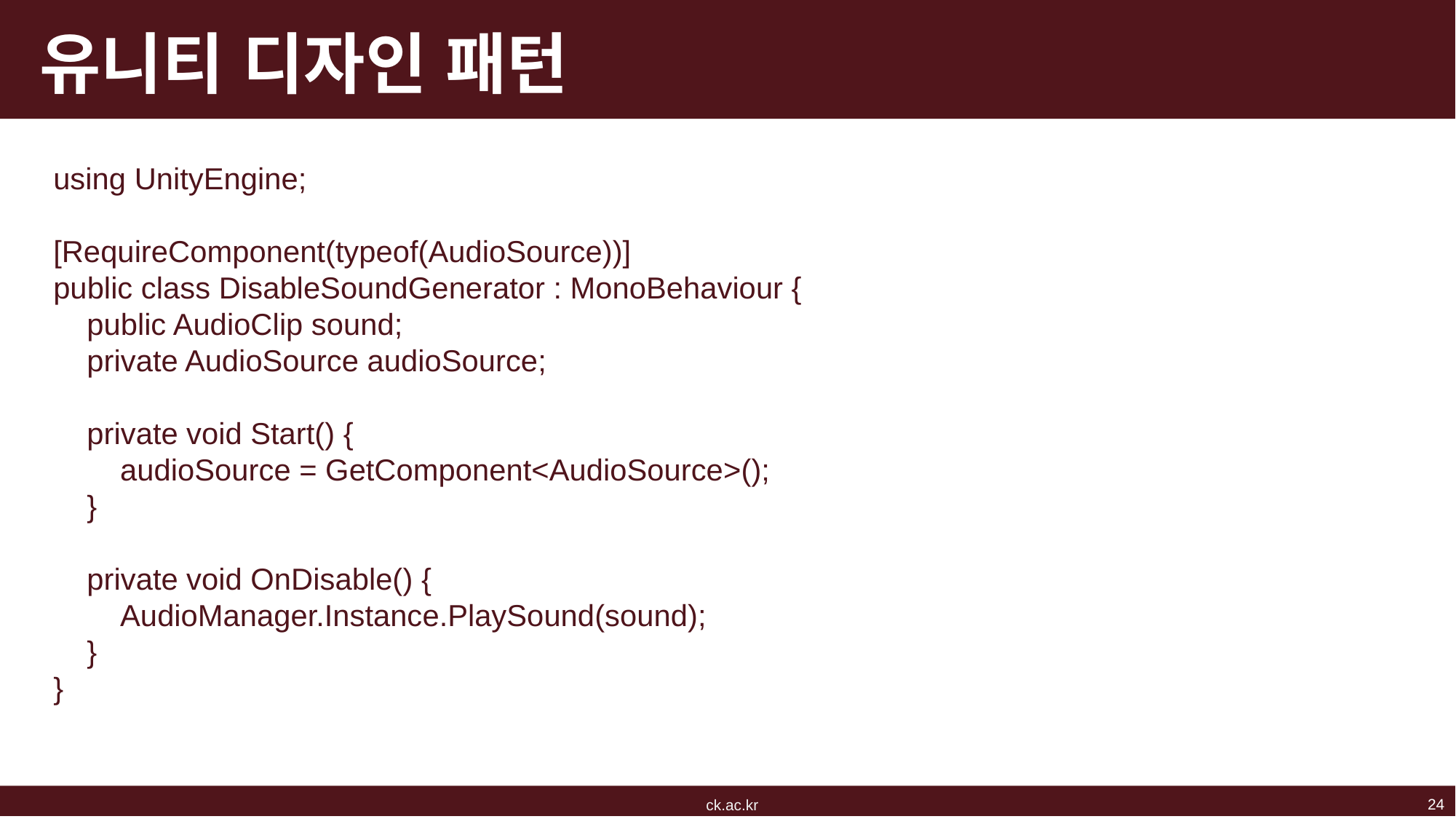

# 유니티 디자인 패턴
using UnityEngine;

[RequireComponent(typeof(AudioSource))]
public class DisableSoundGenerator : MonoBehaviour {
    public AudioClip sound;
    private AudioSource audioSource;

    private void Start() {
        audioSource = GetComponent<AudioSource>();
    }

    private void OnDisable() {
        AudioManager.Instance.PlaySound(sound);
    }
}
24
ck.ac.kr